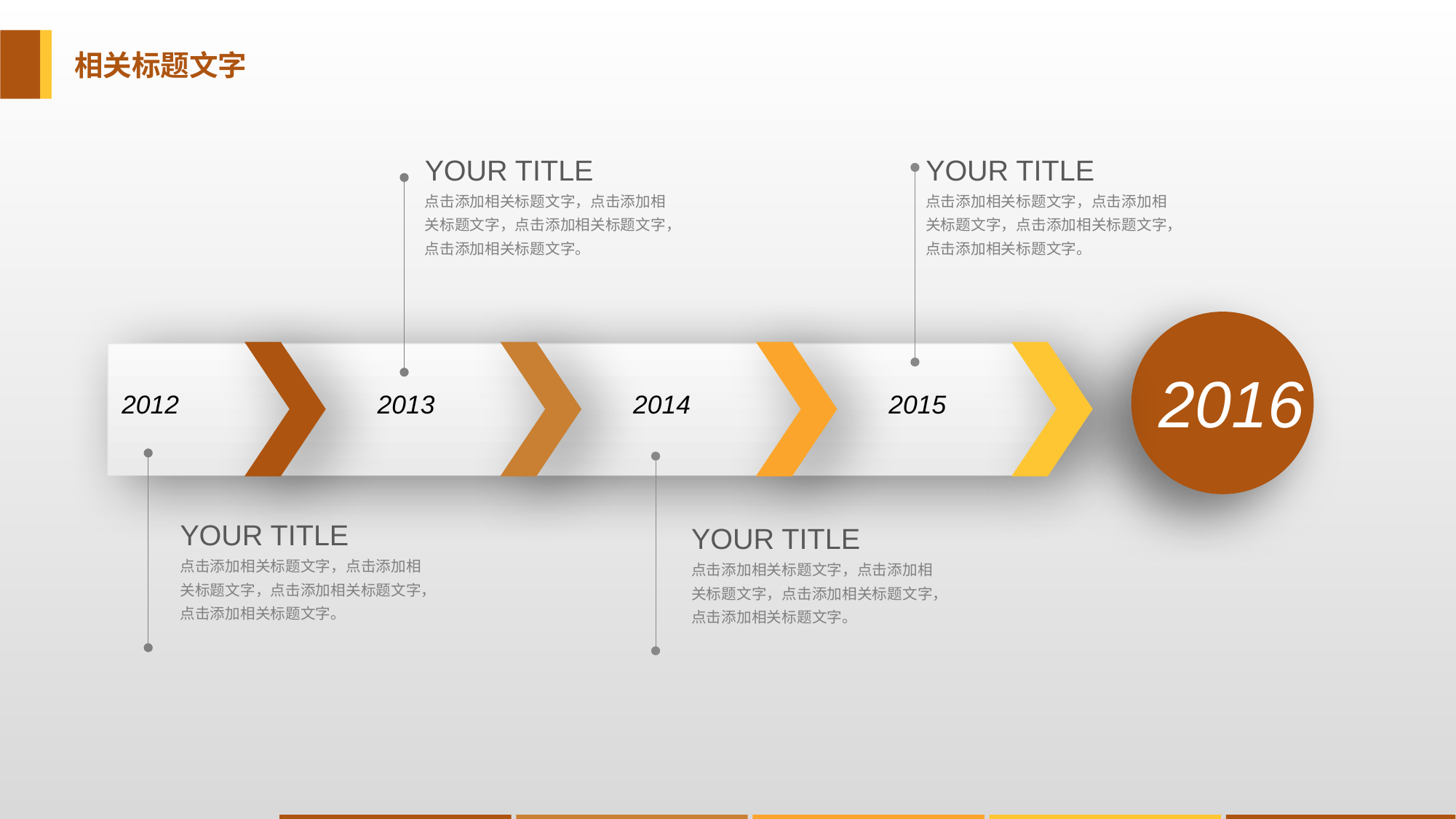

相关标题文字
YOUR TITLE
点击添加相关标题文字，点击添加相关标题文字，点击添加相关标题文字，点击添加相关标题文字。
YOUR TITLE
点击添加相关标题文字，点击添加相关标题文字，点击添加相关标题文字，点击添加相关标题文字。

2016
2012
2013
2014
2015
YOUR TITLE
点击添加相关标题文字，点击添加相关标题文字，点击添加相关标题文字，点击添加相关标题文字。
YOUR TITLE
点击添加相关标题文字，点击添加相关标题文字，点击添加相关标题文字，点击添加相关标题文字。